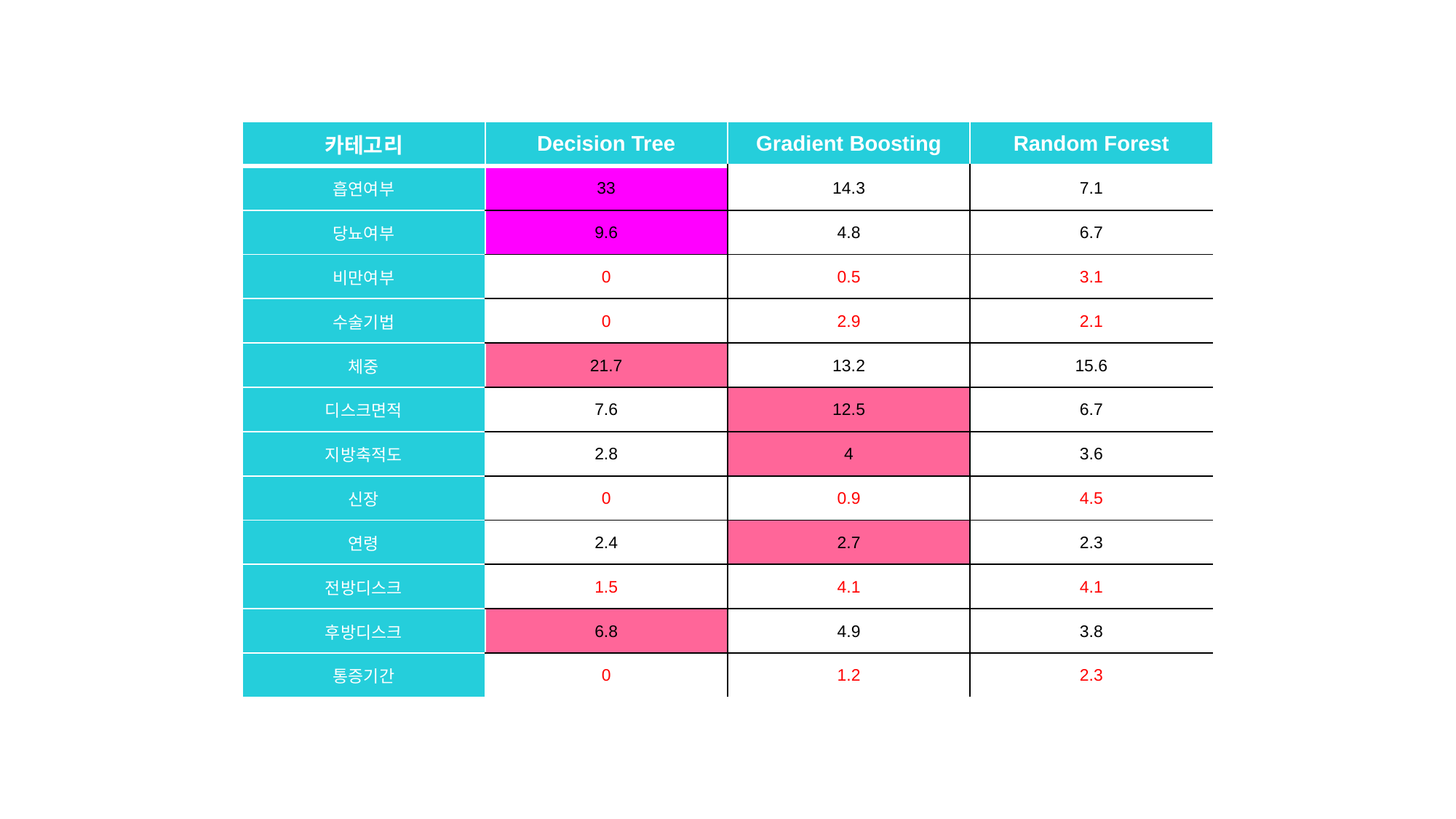

| 카테고리 | Decision Tree | Gradient Boosting | Random Forest |
| --- | --- | --- | --- |
| 흡연여부 | 33 | 14.3 | 7.1 |
| 당뇨여부 | 9.6 | 4.8 | 6.7 |
| 비만여부 | 0 | 0.5 | 3.1 |
| 수술기법 | 0 | 2.9 | 2.1 |
| 체중 | 21.7 | 13.2 | 15.6 |
| 디스크면적 | 7.6 | 12.5 | 6.7 |
| 지방축적도 | 2.8 | 4 | 3.6 |
| 신장 | 0 | 0.9 | 4.5 |
| 연령 | 2.4 | 2.7 | 2.3 |
| 전방디스크 | 1.5 | 4.1 | 4.1 |
| 후방디스크 | 6.8 | 4.9 | 3.8 |
| 통증기간 | 0 | 1.2 | 2.3 |